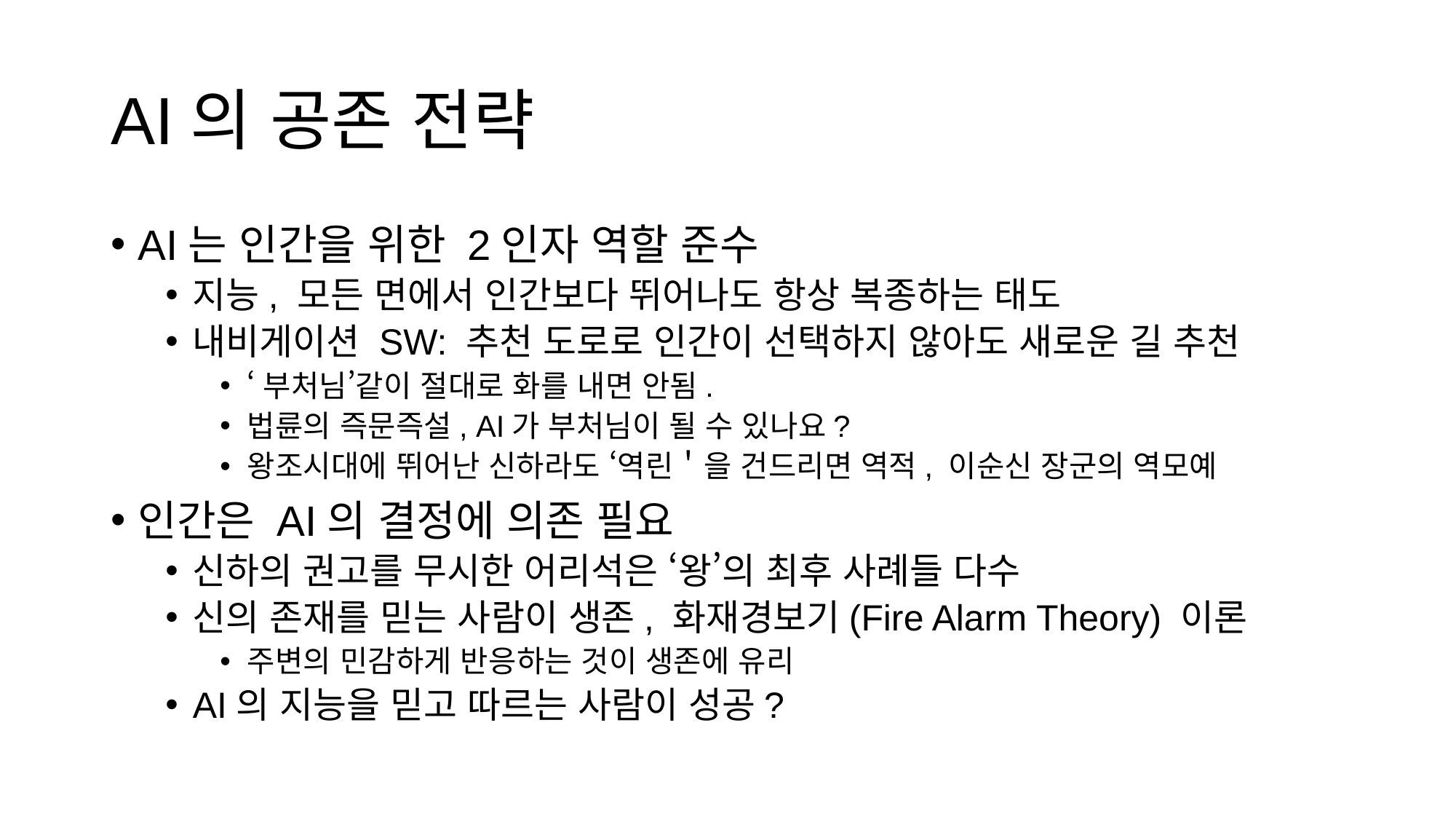

# AI의 공존 전략
AI는 인간을 위한 2인자 역할 준수
지능, 모든 면에서 인간보다 뛰어나도 항상 복종하는 태도
내비게이션 SW: 추천 도로로 인간이 선택하지 않아도 새로운 길 추천
‘부처님’같이 절대로 화를 내면 안됨.
법륜의 즉문즉설, AI가 부처님이 될 수 있나요?
왕조시대에 뛰어난 신하라도 ‘역린＇을 건드리면 역적, 이순신 장군의 역모예
인간은 AI의 결정에 의존 필요
신하의 권고를 무시한 어리석은 ‘왕’의 최후 사례들 다수
신의 존재를 믿는 사람이 생존, 화재경보기(Fire Alarm Theory) 이론
주변의 민감하게 반응하는 것이 생존에 유리
AI의 지능을 믿고 따르는 사람이 성공?